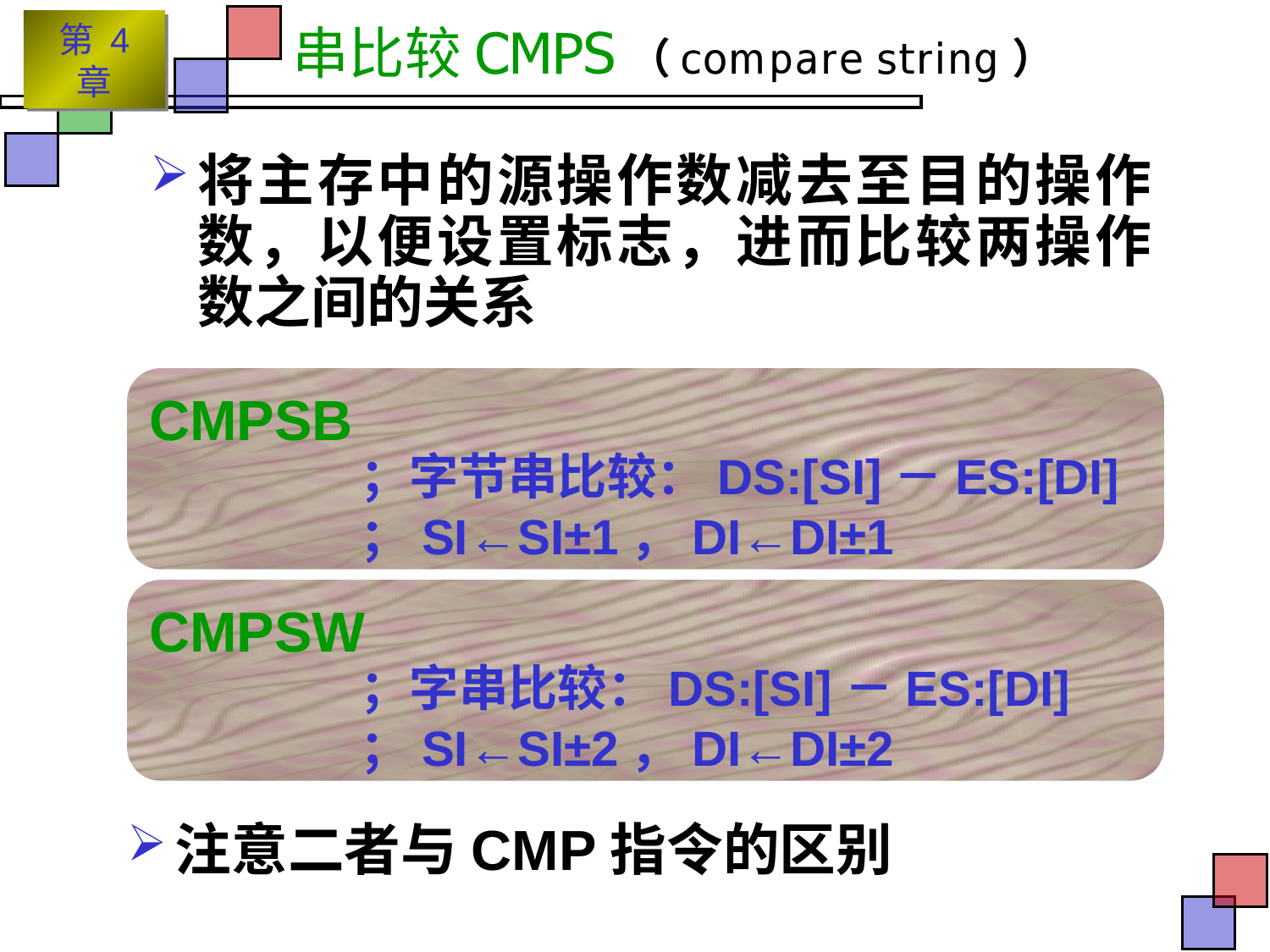

# 串比较CMPS（compare string）
将主存中的源操作数减去至目的操作数，以便设置标志，进而比较两操作数之间的关系
CMPSB
	；字节串比较：DS:[SI]－ES:[DI]
	；SI←SI±1，DI←DI±1
CMPSW
	；字串比较：DS:[SI]－ES:[DI]
	；SI←SI±2，DI←DI±2
注意二者与CMP指令的区别